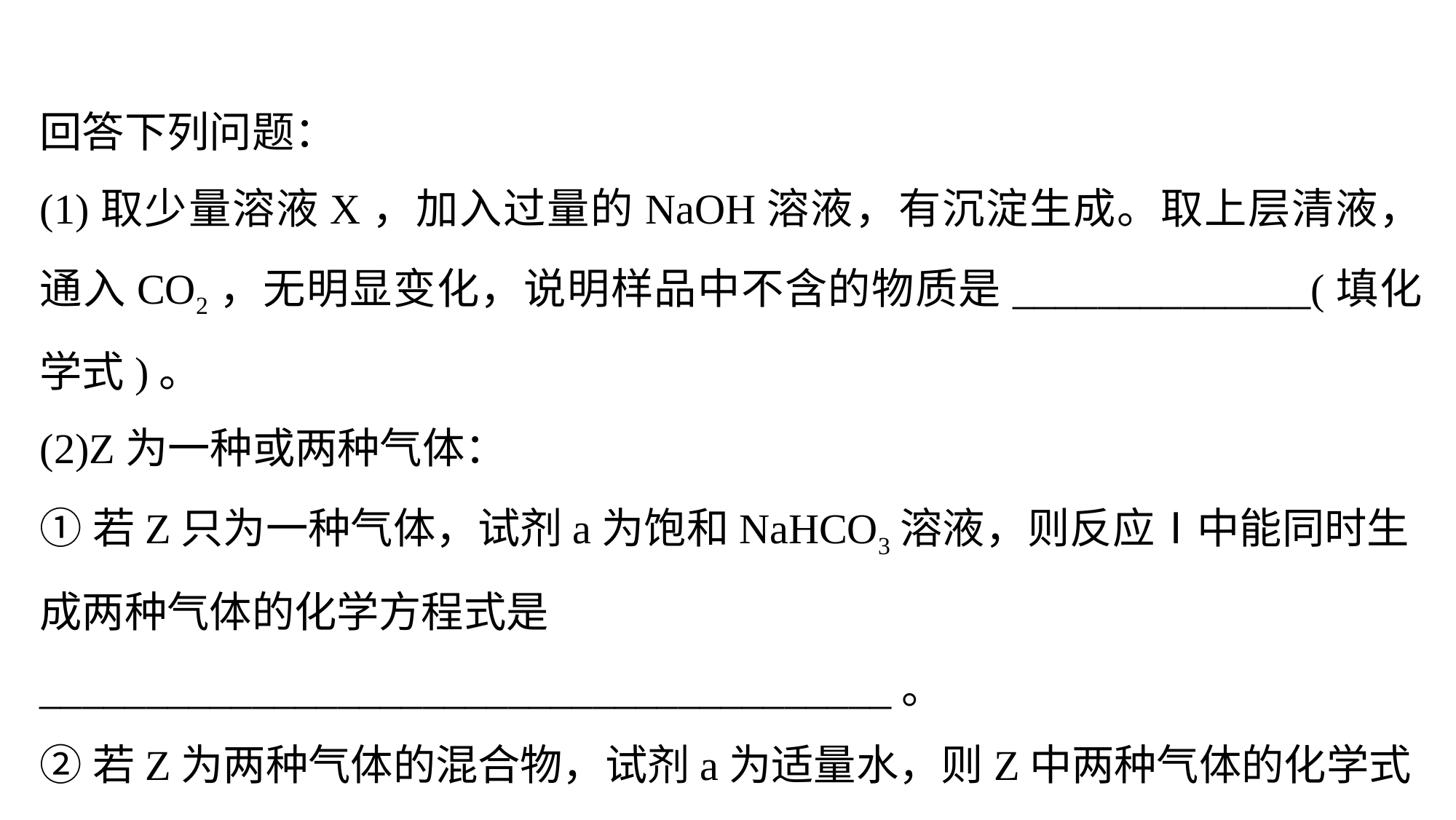

回答下列问题：
(1)取少量溶液X，加入过量的NaOH溶液，有沉淀生成。取上层清液，通入CO2，无明显变化，说明样品中不含的物质是______________(填化学式)。
(2)Z为一种或两种气体：
①若Z只为一种气体，试剂a为饱和NaHCO3溶液，则反应Ⅰ中能同时生成两种气体的化学方程式是________________________________________。
②若Z为两种气体的混合物，试剂a为适量水，则Z中两种气体的化学式是_____________________________________________________。